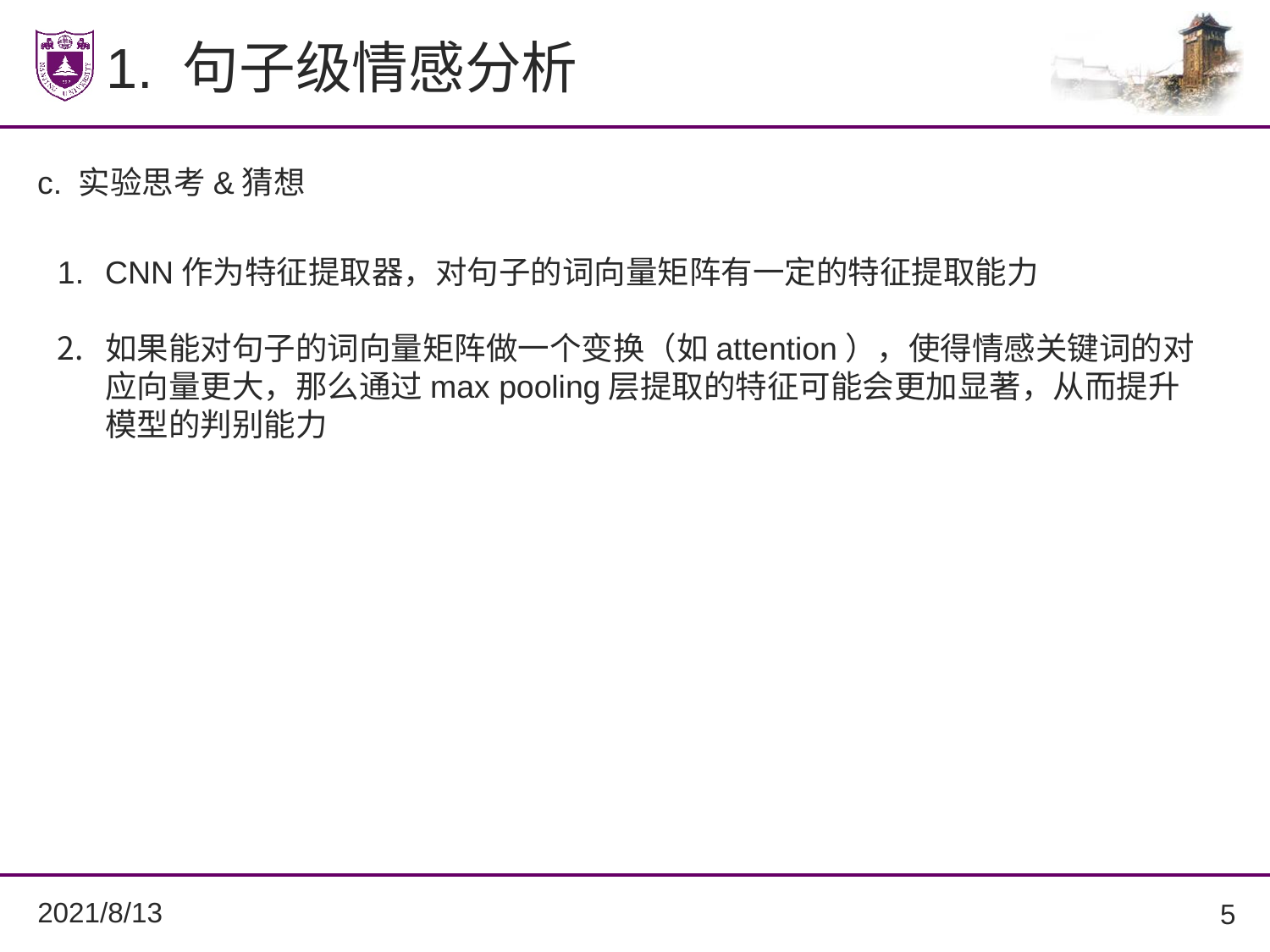

# 1. 句子级情感分析
c. 实验思考&猜想
CNN作为特征提取器，对句子的词向量矩阵有一定的特征提取能力

如果能对句子的词向量矩阵做一个变换（如attention），使得情感关键词的对应向量更大，那么通过max pooling层提取的特征可能会更加显著，从而提升模型的判别能力